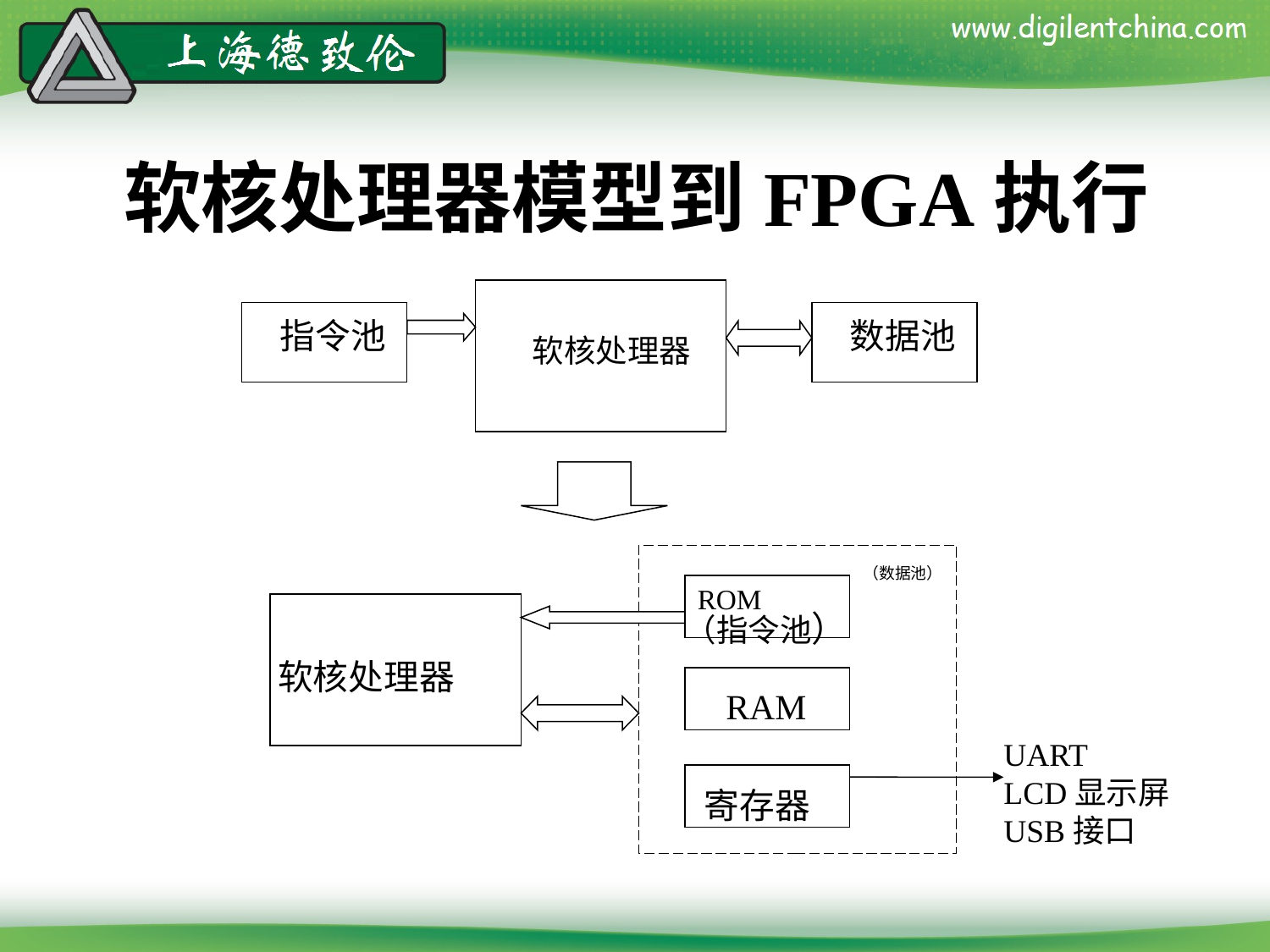

# 软核处理器模型到FPGA执行

指令池

数据池

软核处理器

（数据池）
ROM

（指令池）
软核处理器

RAM

UART
LCD显示屏
USB接口

寄存器